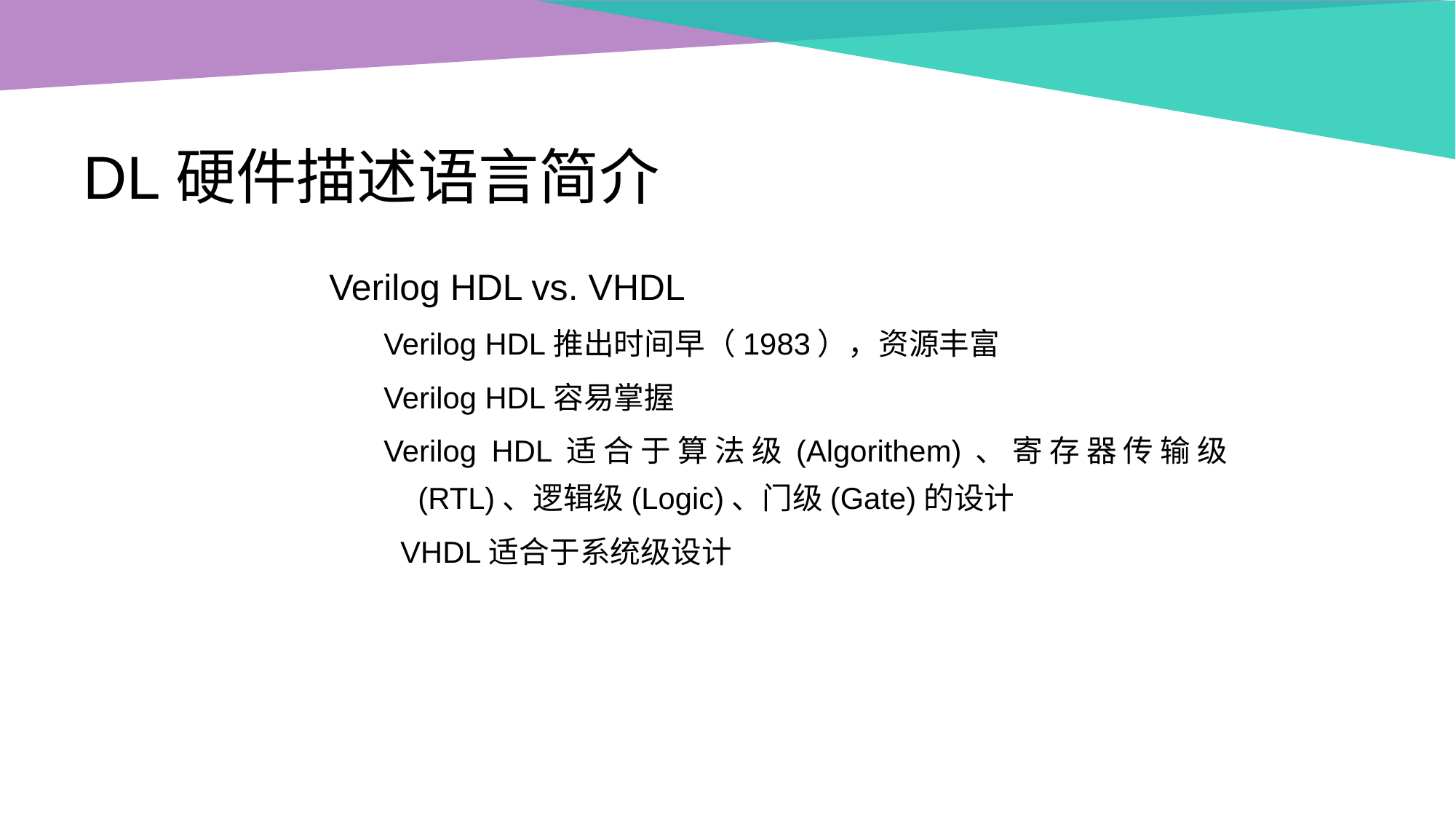

# DL硬件描述语言简介
Verilog HDL vs. VHDL
Verilog HDL推出时间早（1983），资源丰富
Verilog HDL容易掌握
Verilog HDL适合于算法级(Algorithem)、寄存器传输级(RTL)、逻辑级(Logic)、门级(Gate)的设计
  VHDL适合于系统级设计